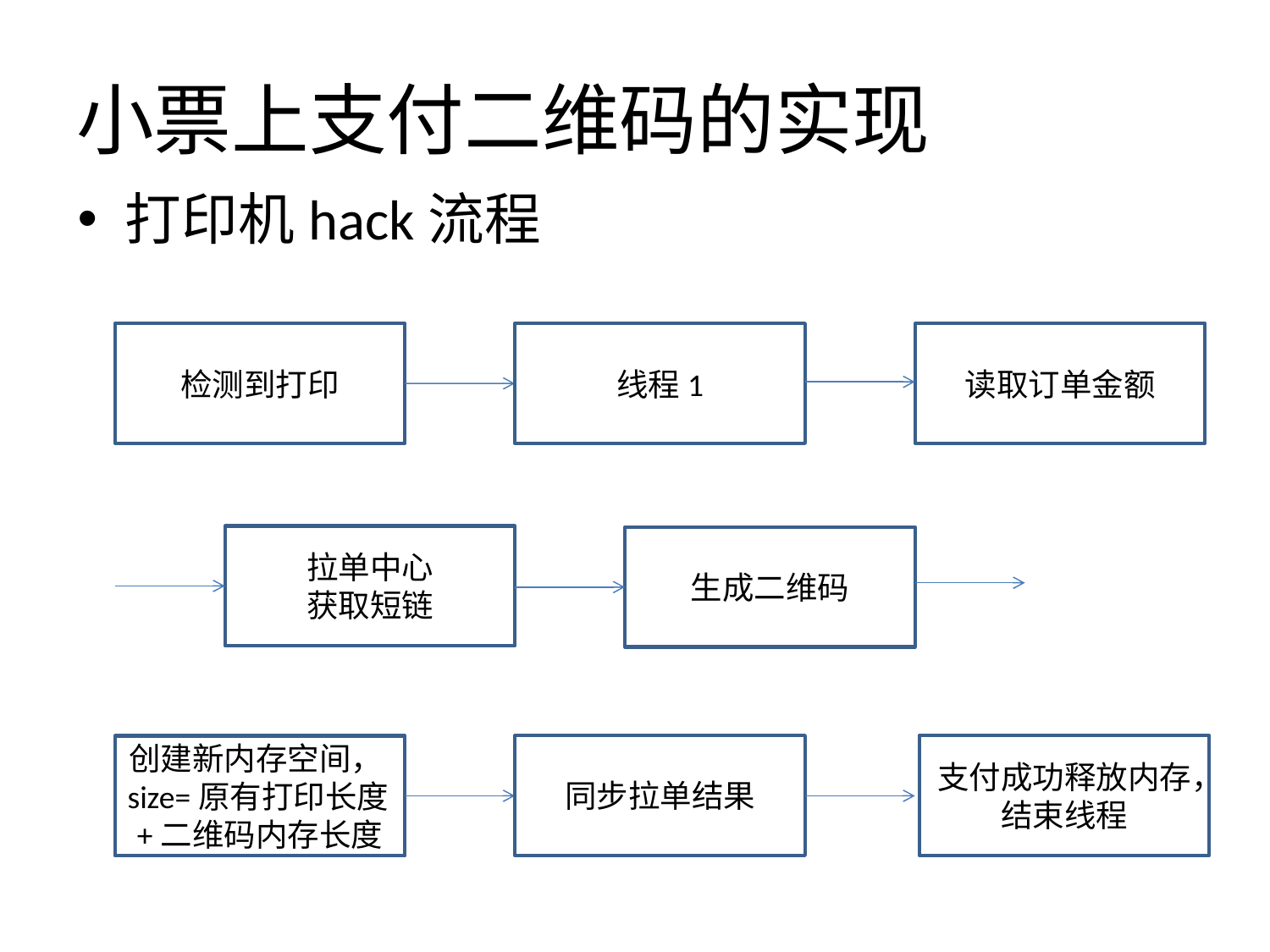

# 小票上支付二维码的实现
打印机hack流程

检测到打印
线程1
读取订单金额
拉单中心
获取短链
生成二维码
同步拉单结果
支付成功释放内存，结束线程
创建新内存空间，size=原有打印长度+二维码内存长度